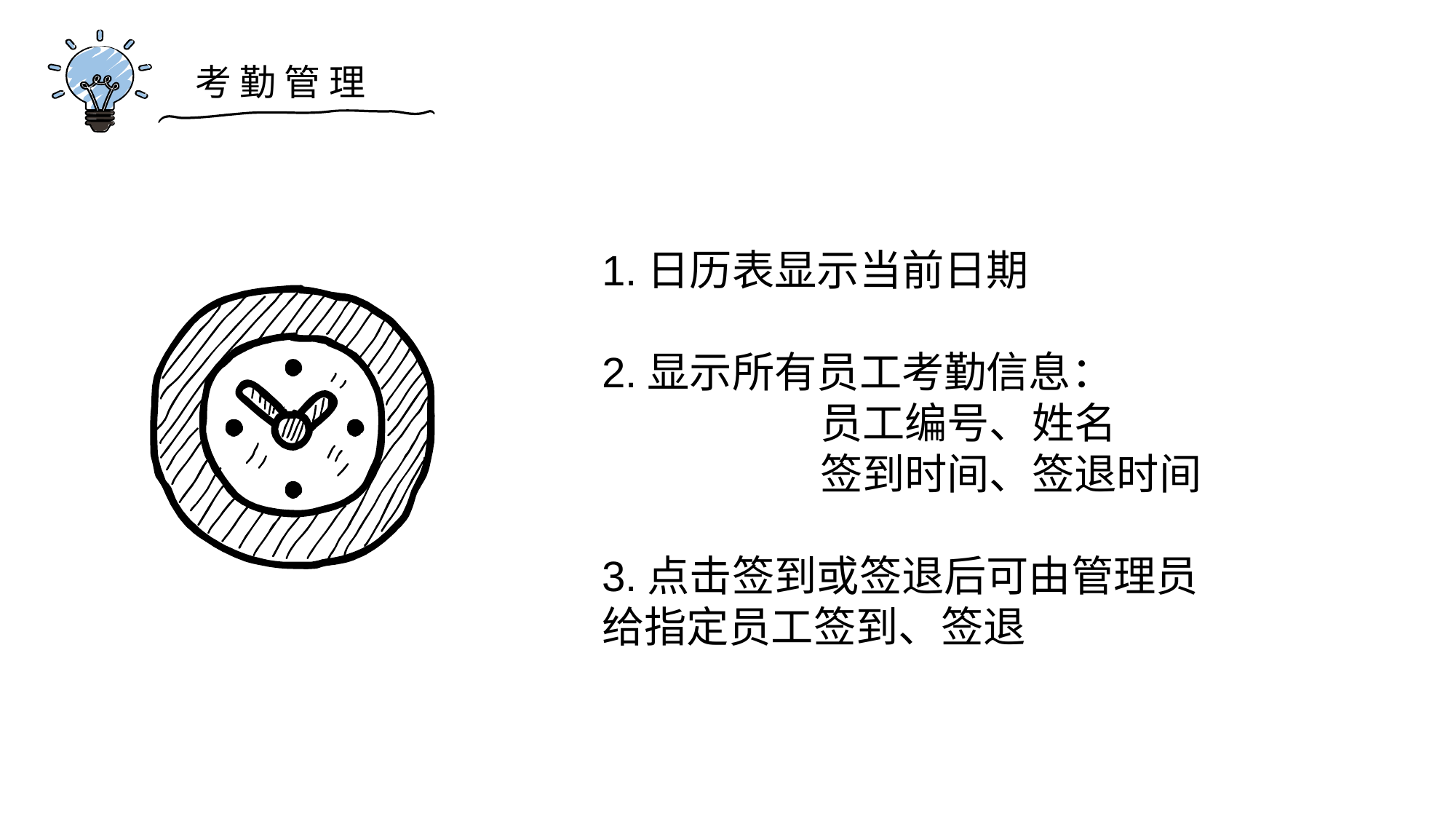

考 勤 管 理

1.日历表显示当前日期

2.显示所有员工考勤信息：
		员工编号、姓名
   		签到时间、签退时间

3.点击签到或签退后可由管理员
给指定员工签到、签退